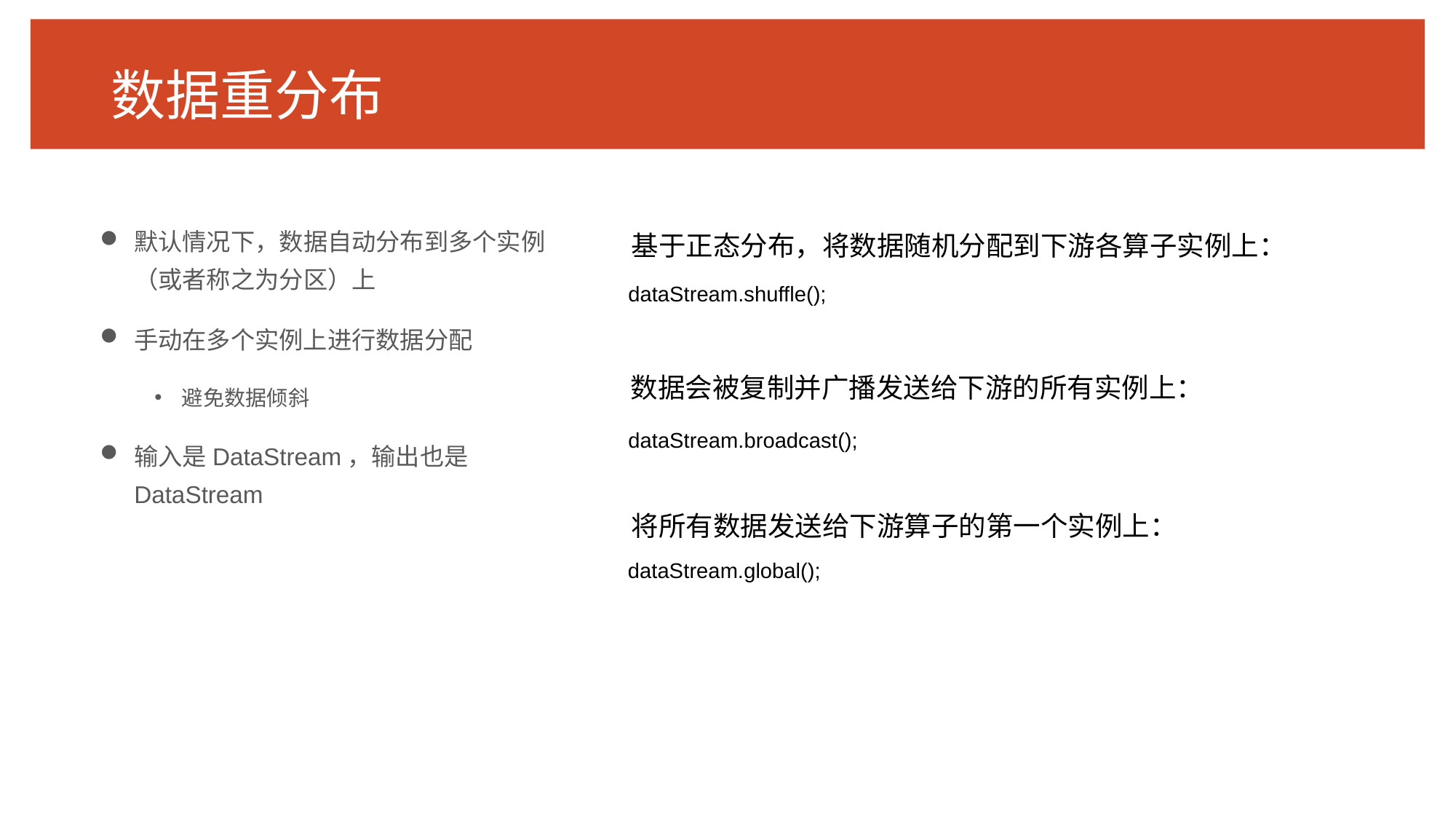

# 数据重分布
默认情况下，数据自动分布到多个实例（或者称之为分区）上
手动在多个实例上进行数据分配
避免数据倾斜
输入是DataStream，输出也是DataStream
基于正态分布，将数据随机分配到下游各算子实例上：
dataStream.shuffle();
数据会被复制并广播发送给下游的所有实例上：
dataStream.broadcast();
将所有数据发送给下游算子的第一个实例上：
dataStream.global();